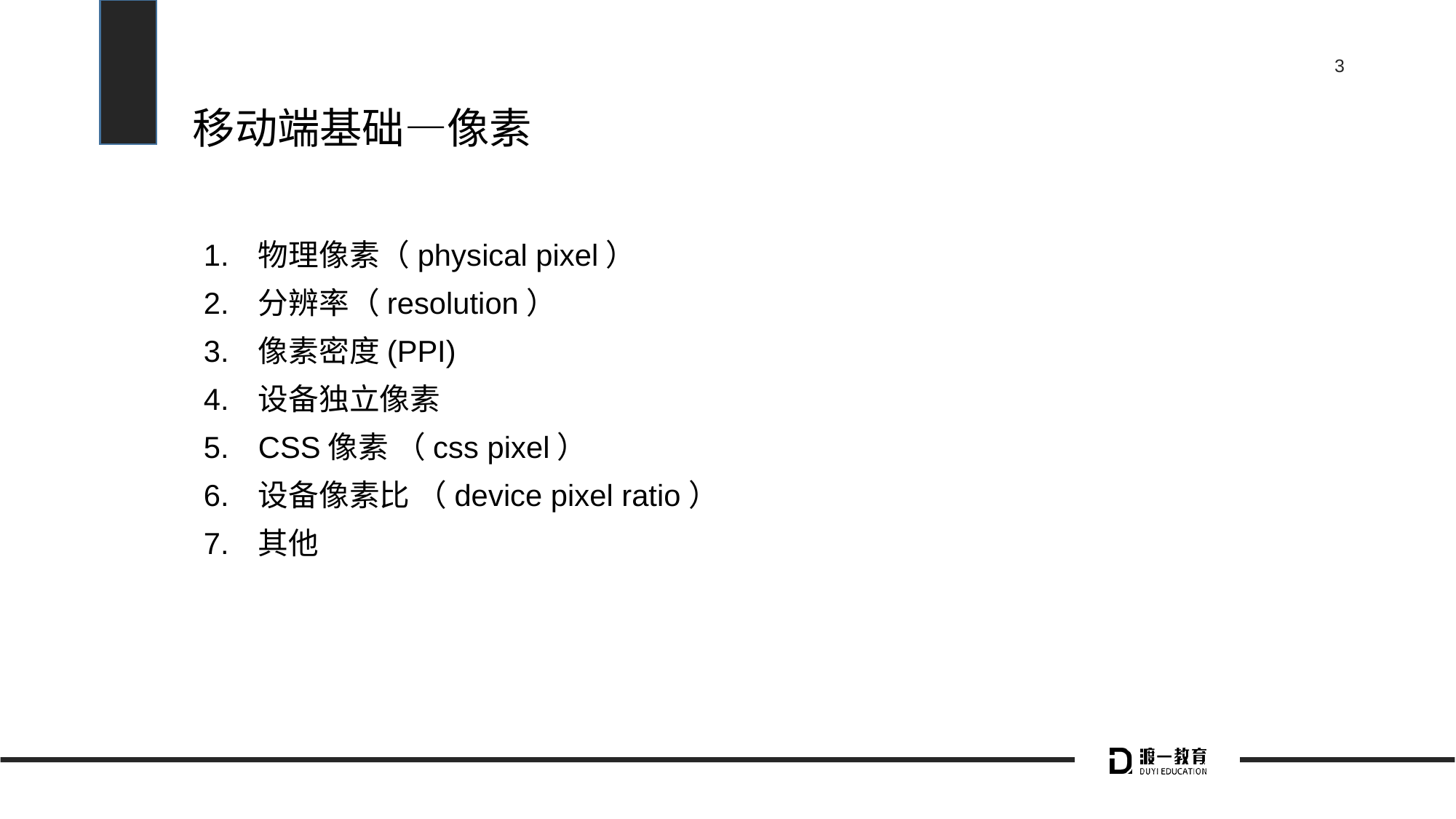

# 移动端基础—像素
物理像素（physical pixel）
分辨率（resolution）
像素密度(PPI)
设备独立像素
CSS像素 （css pixel）
设备像素比 （device pixel ratio）
其他